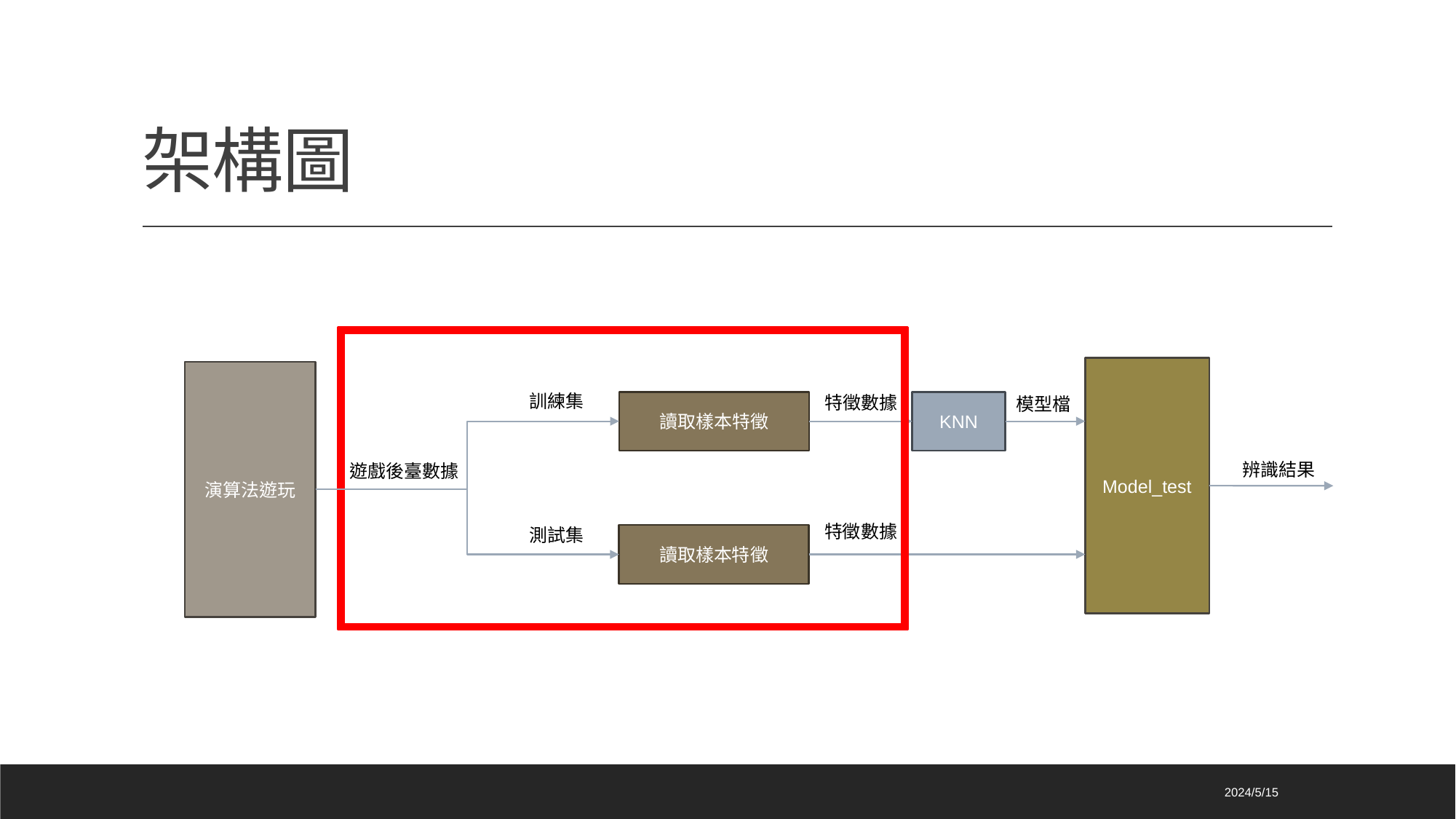

# 架構圖

Model_test
演算法遊玩
訓練集
特徵數據
模型檔
讀取樣本特徵
KNN
辨識結果
遊戲後臺數據
特徵數據
測試集
讀取樣本特徵
2024/5/15